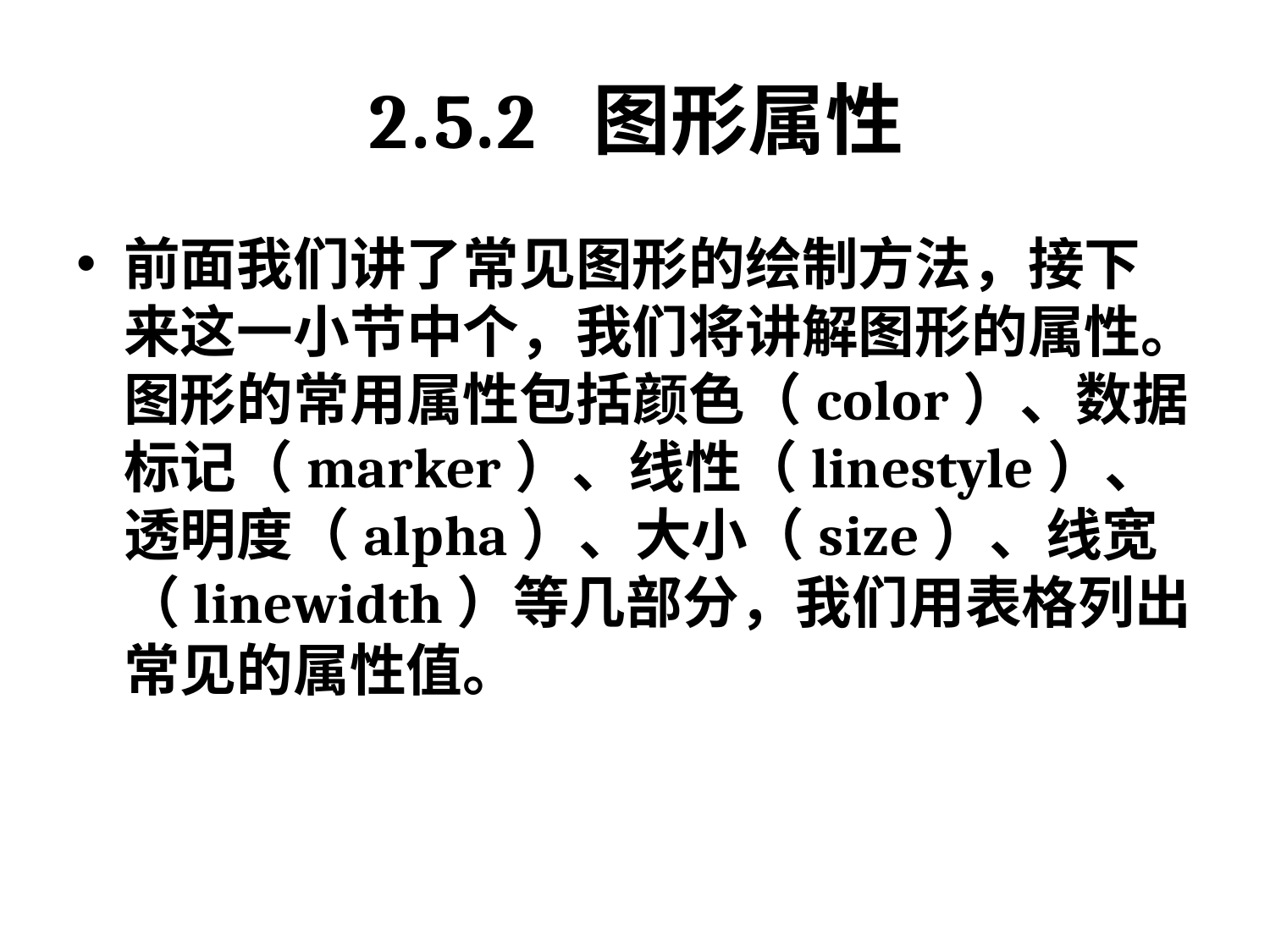

# 2.5.2  图形属性
前面我们讲了常见图形的绘制方法，接下来这一小节中个，我们将讲解图形的属性。图形的常用属性包括颜色（color）、数据标记（marker）、线性（linestyle）、透明度（alpha）、大小（size）、线宽（linewidth）等几部分，我们用表格列出常见的属性值。